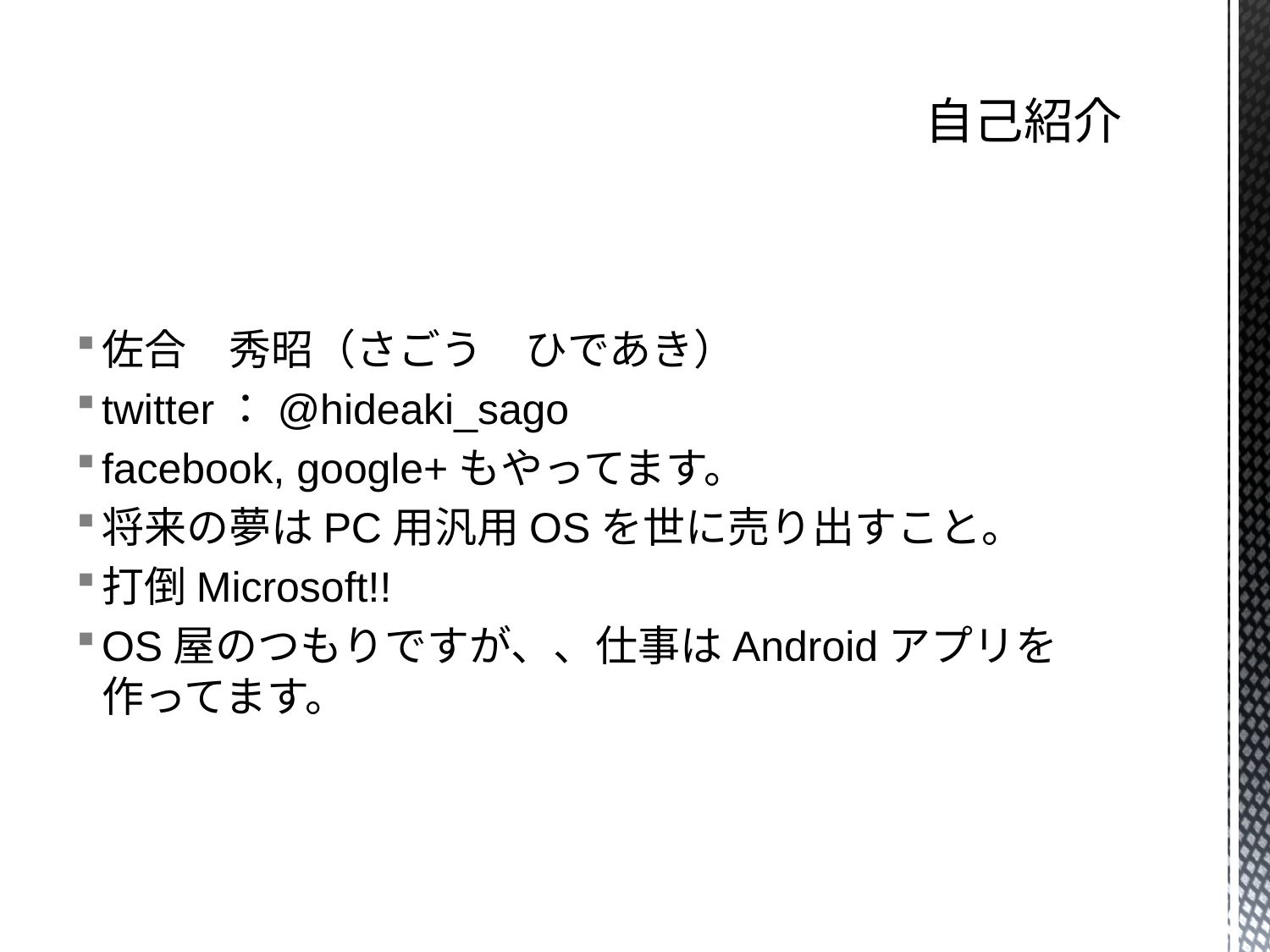

# 自己紹介
佐合　秀昭（さごう　ひであき）
twitter：@hideaki_sago
facebook, google+もやってます。
将来の夢はPC用汎用OSを世に売り出すこと。
打倒Microsoft!!
OS屋のつもりですが、、仕事はAndroidアプリを作ってます。